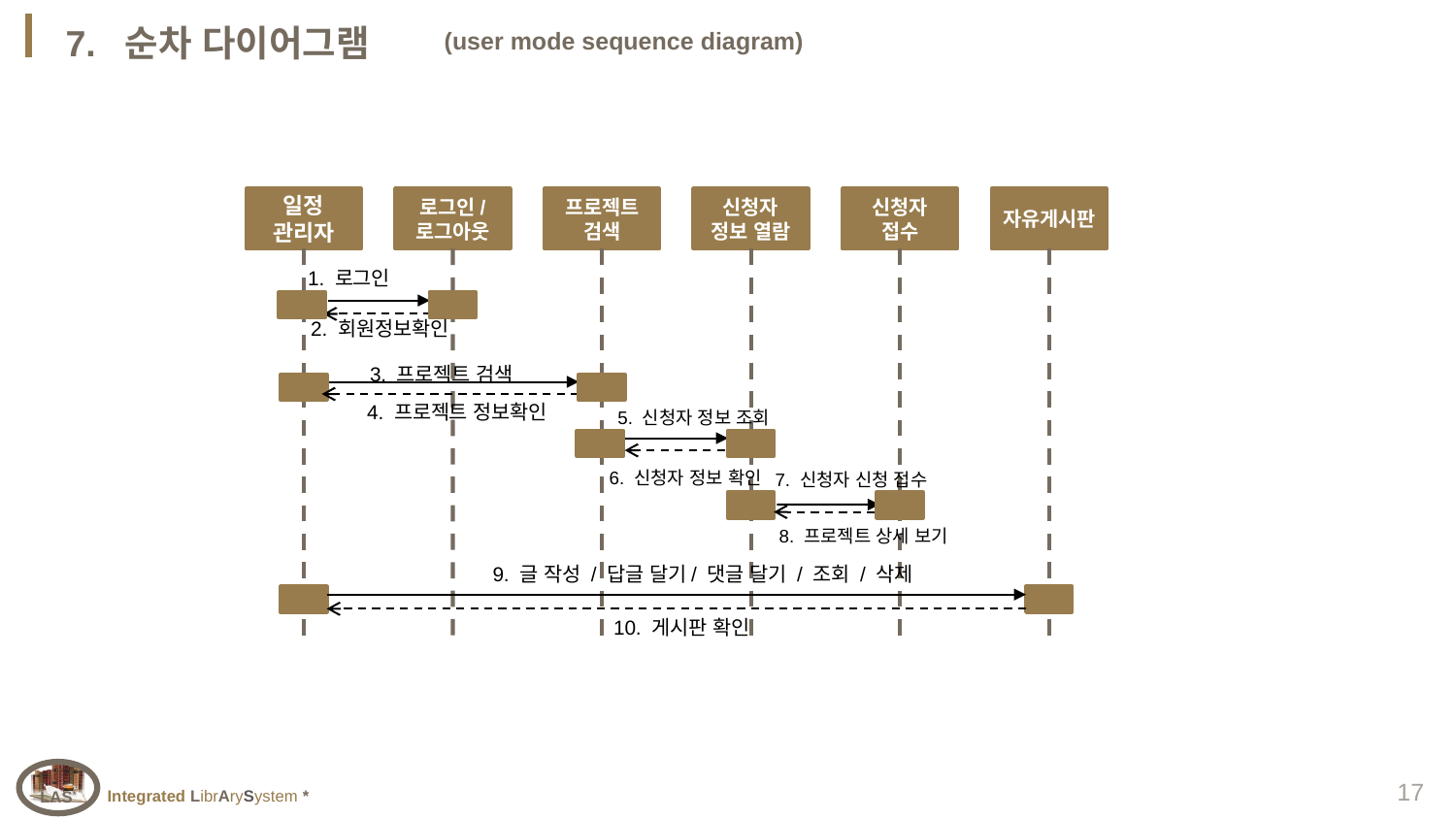

7.  순차 다이어그램
(user mode sequence diagram)
일정
관리자
로그인/
로그아웃
프로젝트
검색
신청자
정보 열람
신청자
접수
자유게시판
1. 로그인

2. 회원정보확인

3. 프로젝트 검색

4. 프로젝트 정보확인
5. 신청자 정보 조회

6. 신청자 정보 확인
7. 신청자 신청 접수

8. 프로젝트 상세 보기
9. 글 작성 / 답글 달기/ 댓글 달기 / 조회 / 삭제

10. 게시판 확인
17